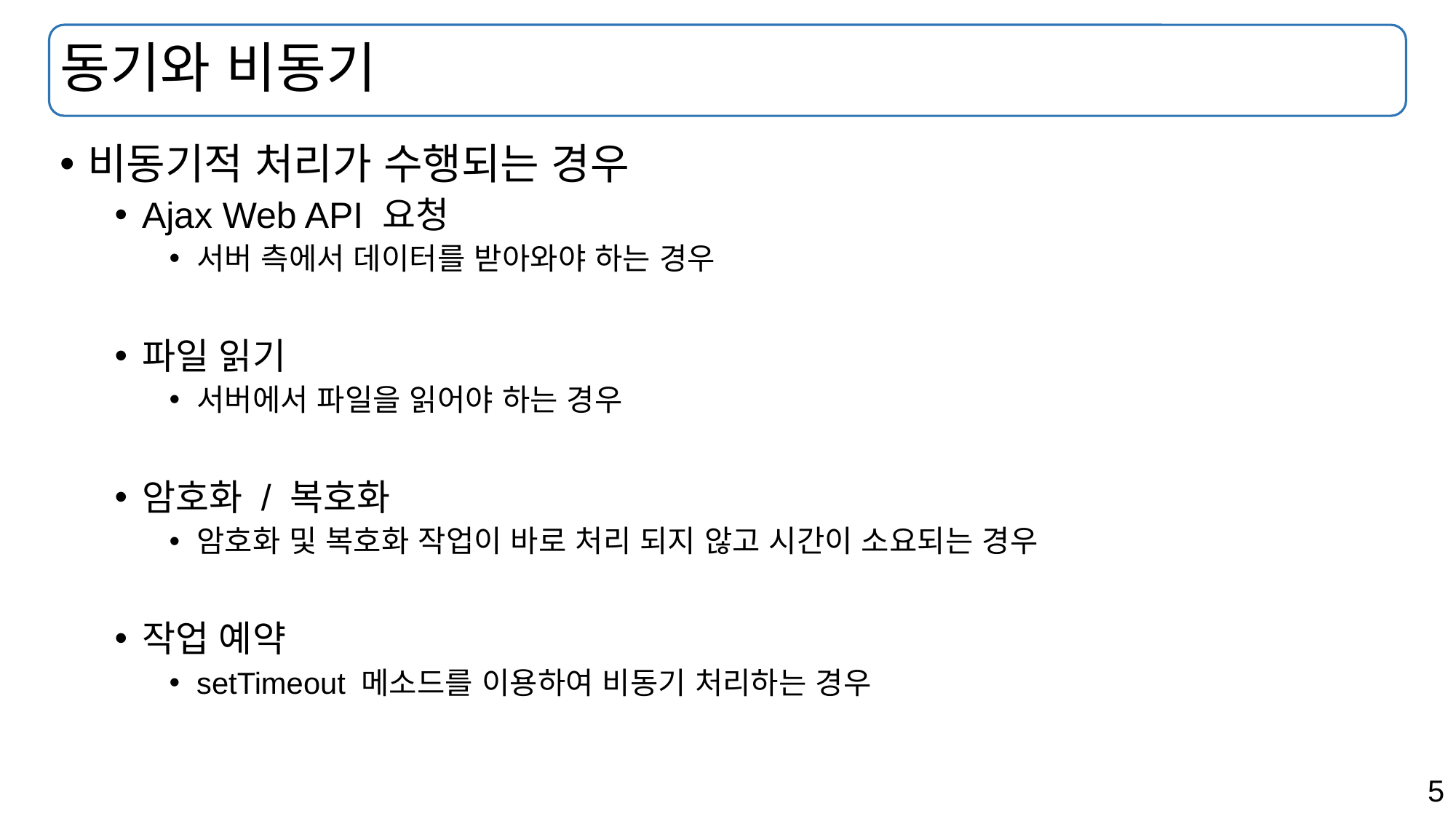

# 동기와 비동기
비동기적 처리가 수행되는 경우
Ajax Web API 요청
서버 측에서 데이터를 받아와야 하는 경우

파일 읽기
서버에서 파일을 읽어야 하는 경우

암호화 / 복호화
암호화 및 복호화 작업이 바로 처리 되지 않고 시간이 소요되는 경우

작업 예약
setTimeout 메소드를 이용하여 비동기 처리하는 경우